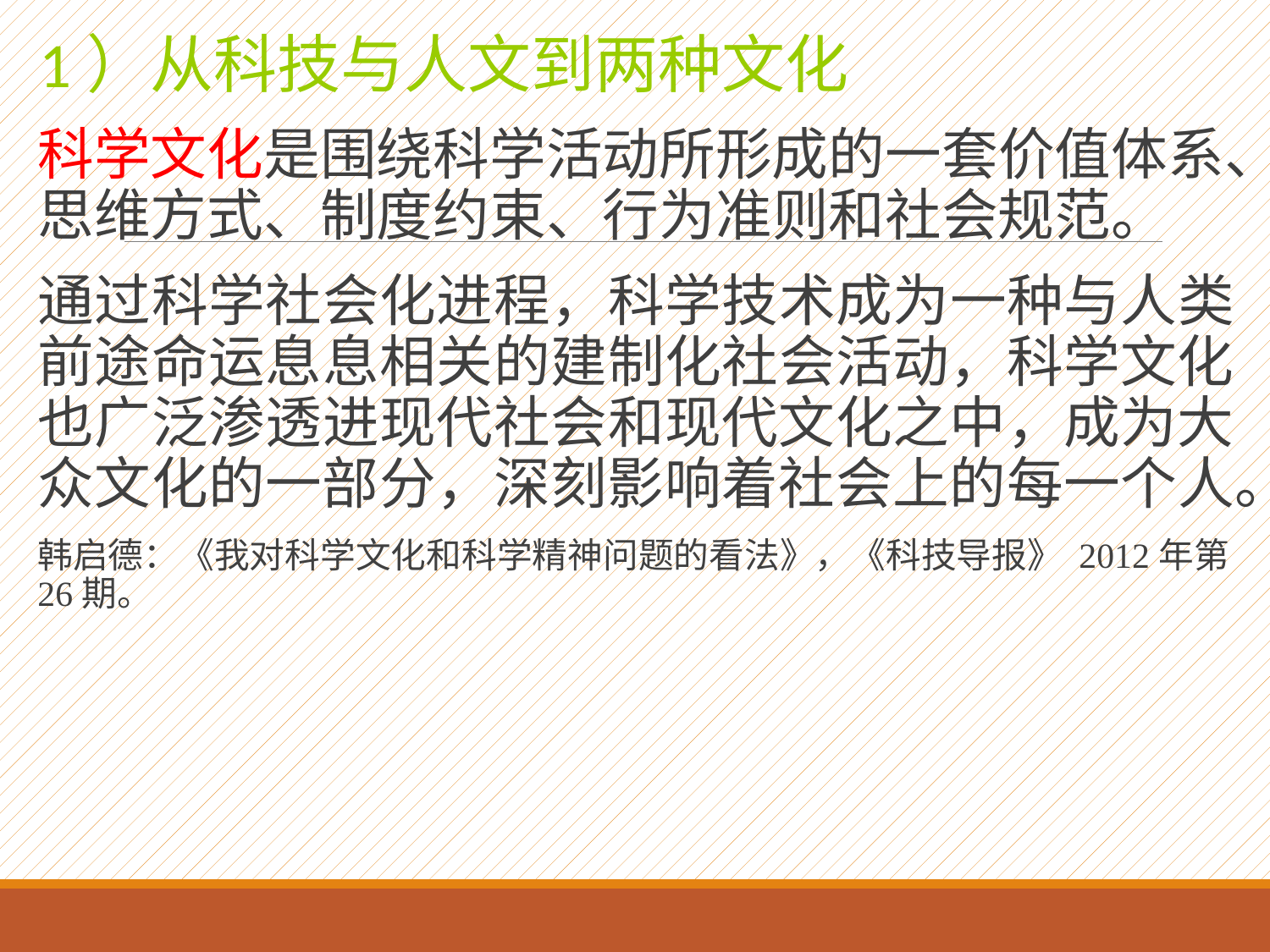

1）从科技与人文到两种文化
科学文化是围绕科学活动所形成的一套价值体系、思维方式、制度约束、行为准则和社会规范。
通过科学社会化进程，科学技术成为一种与人类前途命运息息相关的建制化社会活动，科学文化也广泛渗透进现代社会和现代文化之中，成为大众文化的一部分，深刻影响着社会上的每一个人。
韩启德：《我对科学文化和科学精神问题的看法》，《科技导报》 2012年第 26期。